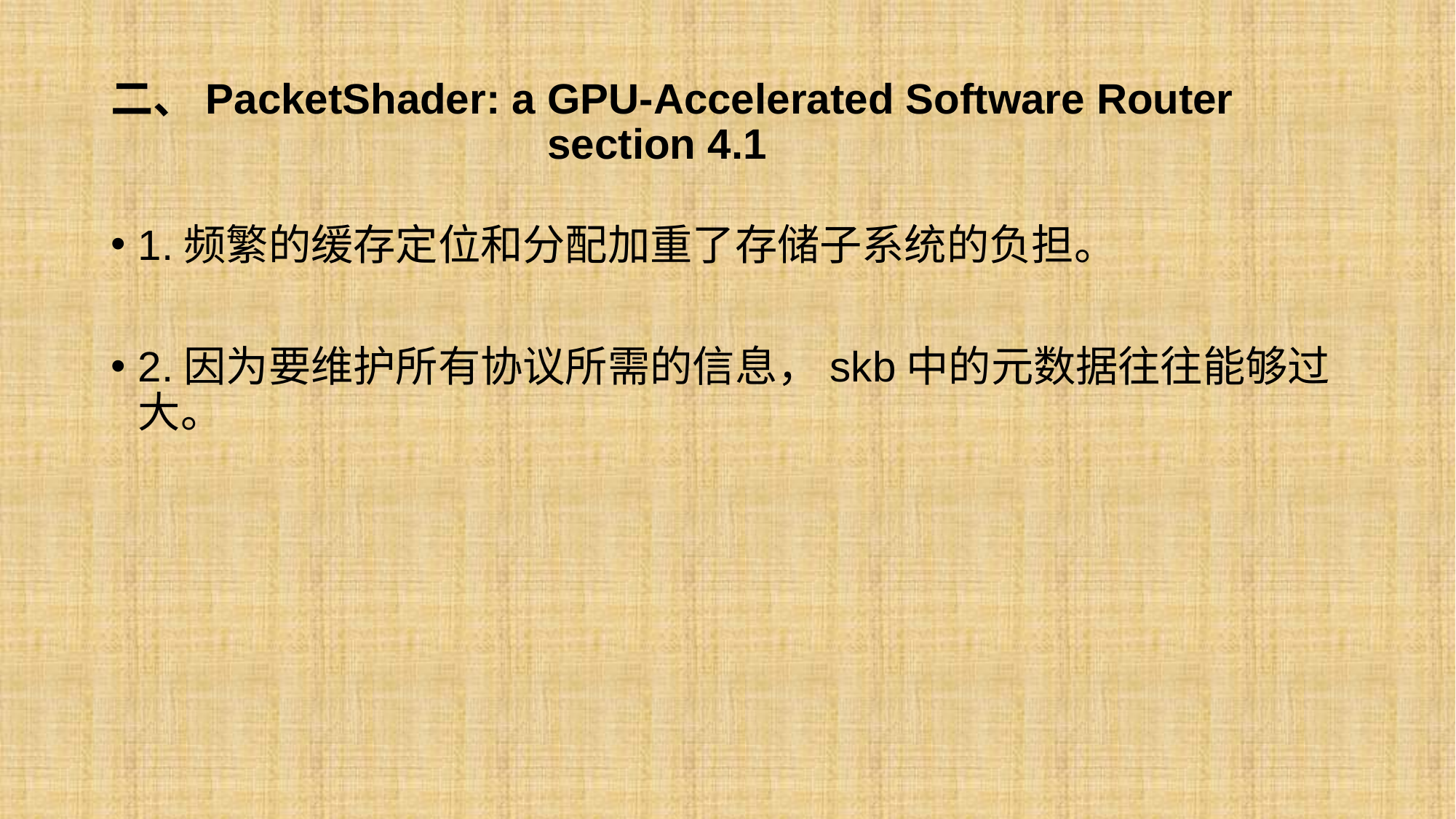

# 二、PacketShader: a GPU-Accelerated Software Router section 4.1
1.频繁的缓存定位和分配加重了存储子系统的负担。

2.因为要维护所有协议所需的信息，skb中的元数据往往能够过大。